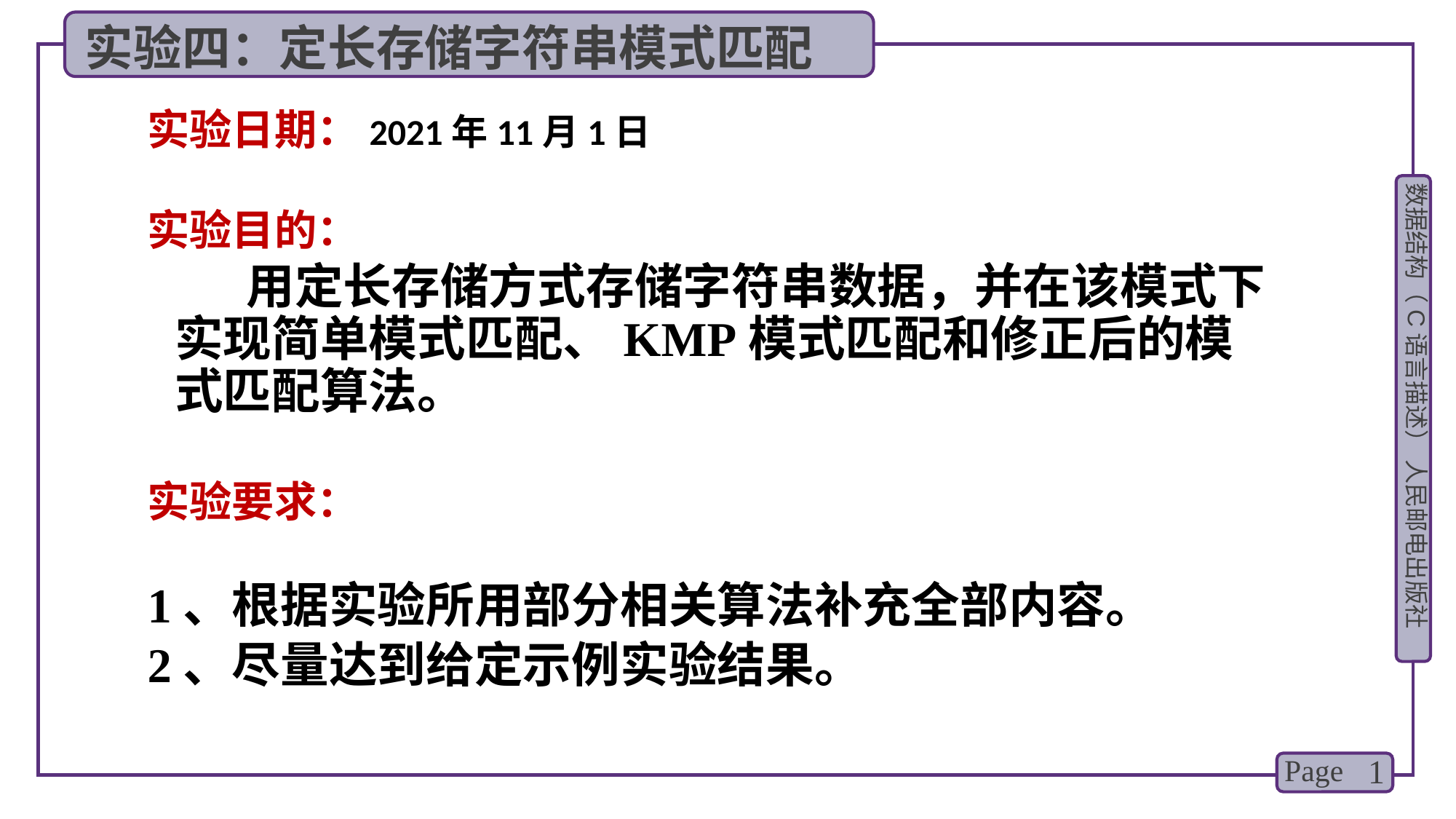

实验四：定长存储字符串模式匹配
实验日期：2021年11月1日

实验目的：
           用定长存储方式存储字符串数据，并在该模式下实现简单模式匹配、KMP模式匹配和修正后的模式匹配算法。

实验要求：

1、根据实验所用部分相关算法补充全部内容。
2、尽量达到给定示例实验结果。